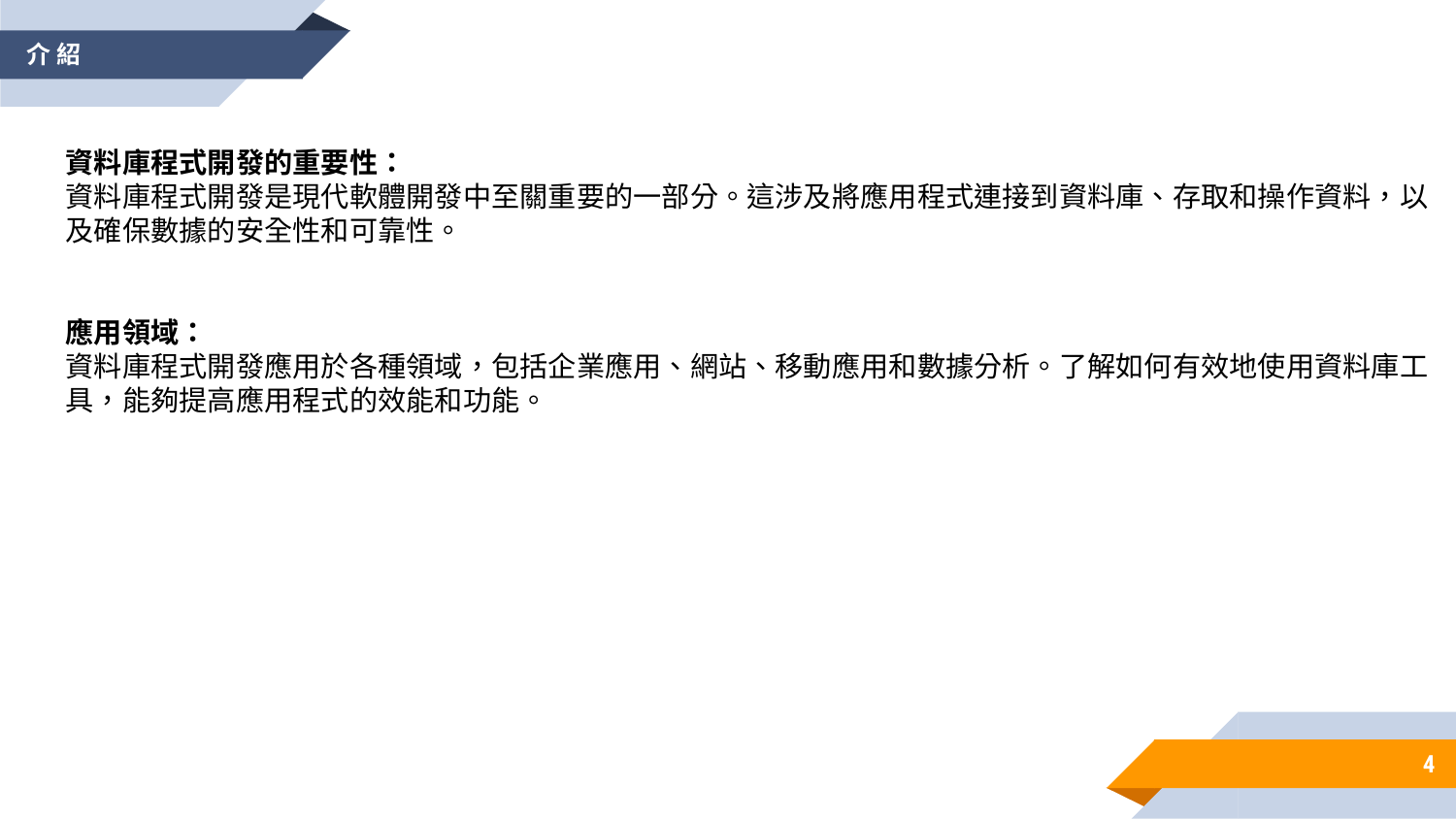

介紹
資料庫程式開發的重要性：
資料庫程式開發是現代軟體開發中至關重要的一部分。這涉及將應用程式連接到資料庫、存取和操作資料，以及確保數據的安全性和可靠性。

應用領域：
資料庫程式開發應用於各種領域，包括企業應用、網站、移動應用和數據分析。了解如何有效地使用資料庫工具，能夠提高應用程式的效能和功能。

4